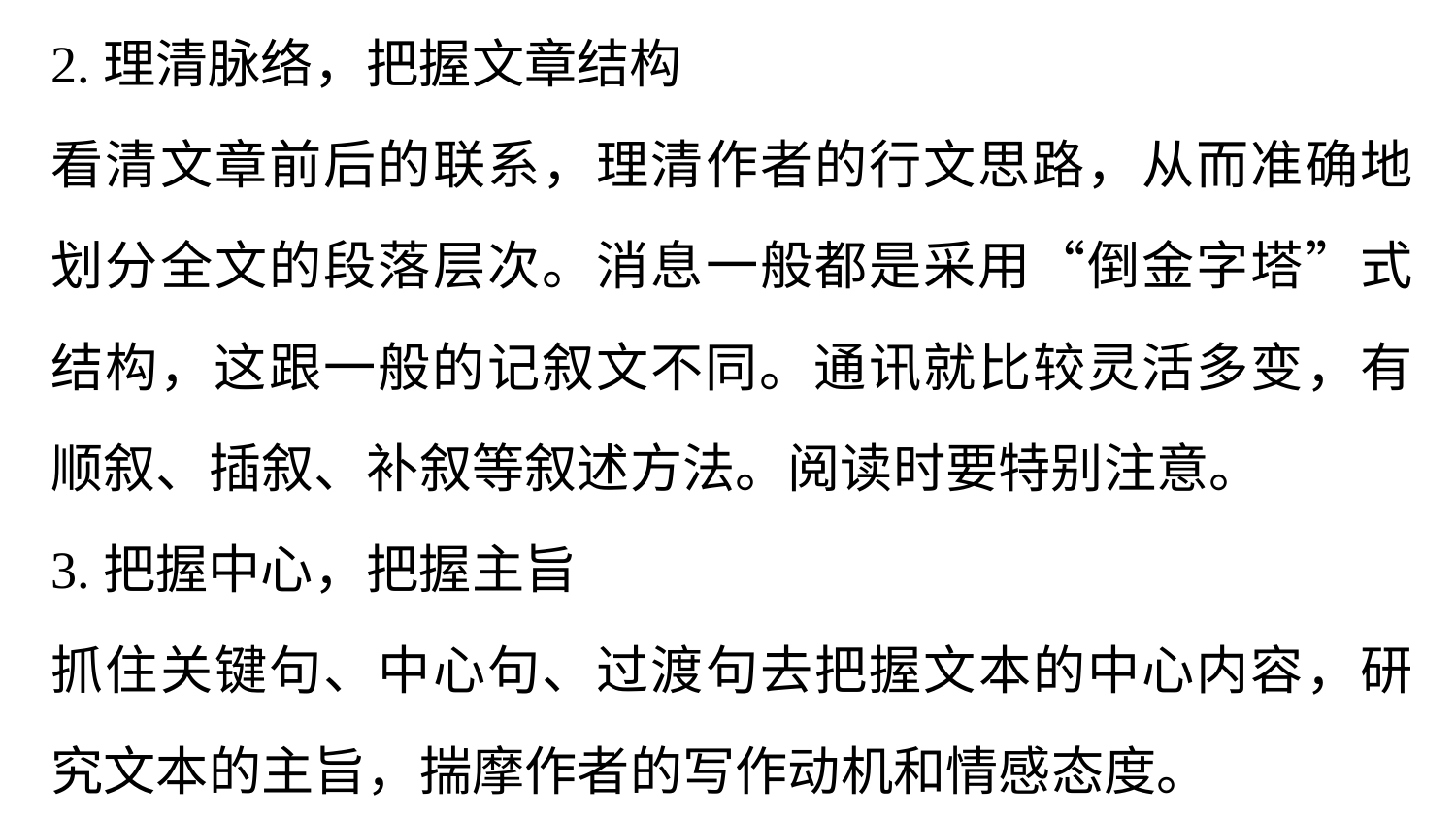

2.理清脉络，把握文章结构
看清文章前后的联系，理清作者的行文思路，从而准确地划分全文的段落层次。消息一般都是采用“倒金字塔”式结构，这跟一般的记叙文不同。通讯就比较灵活多变，有顺叙、插叙、补叙等叙述方法。阅读时要特别注意。
3.把握中心，把握主旨
抓住关键句、中心句、过渡句去把握文本的中心内容，研究文本的主旨，揣摩作者的写作动机和情感态度。